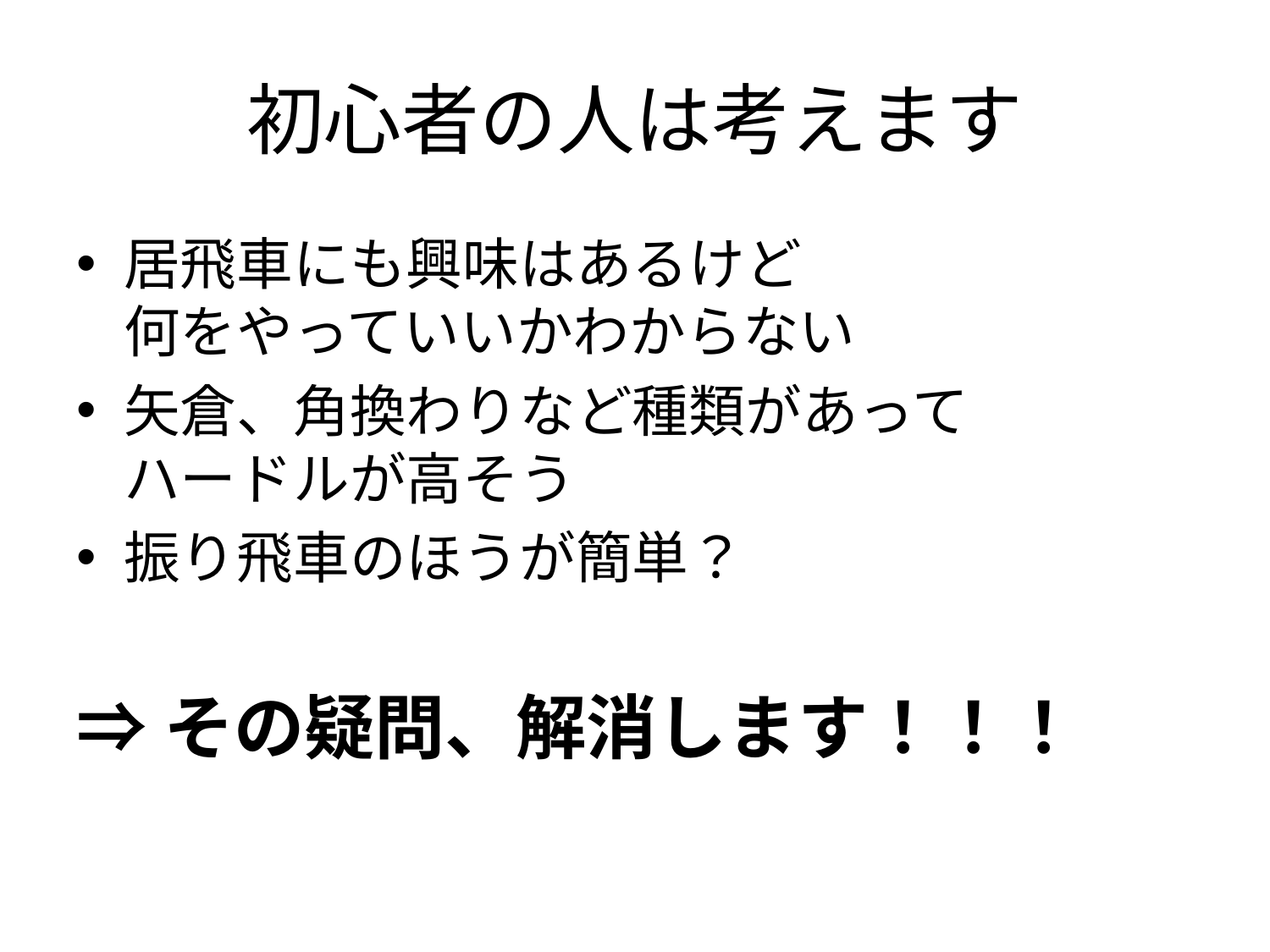

# 初心者の人は考えます
居飛車にも興味はあるけど
何をやっていいかわからない
矢倉、角換わりなど種類があって
ハードルが高そう
振り飛車のほうが簡単？

⇒その疑問、解消します！！！